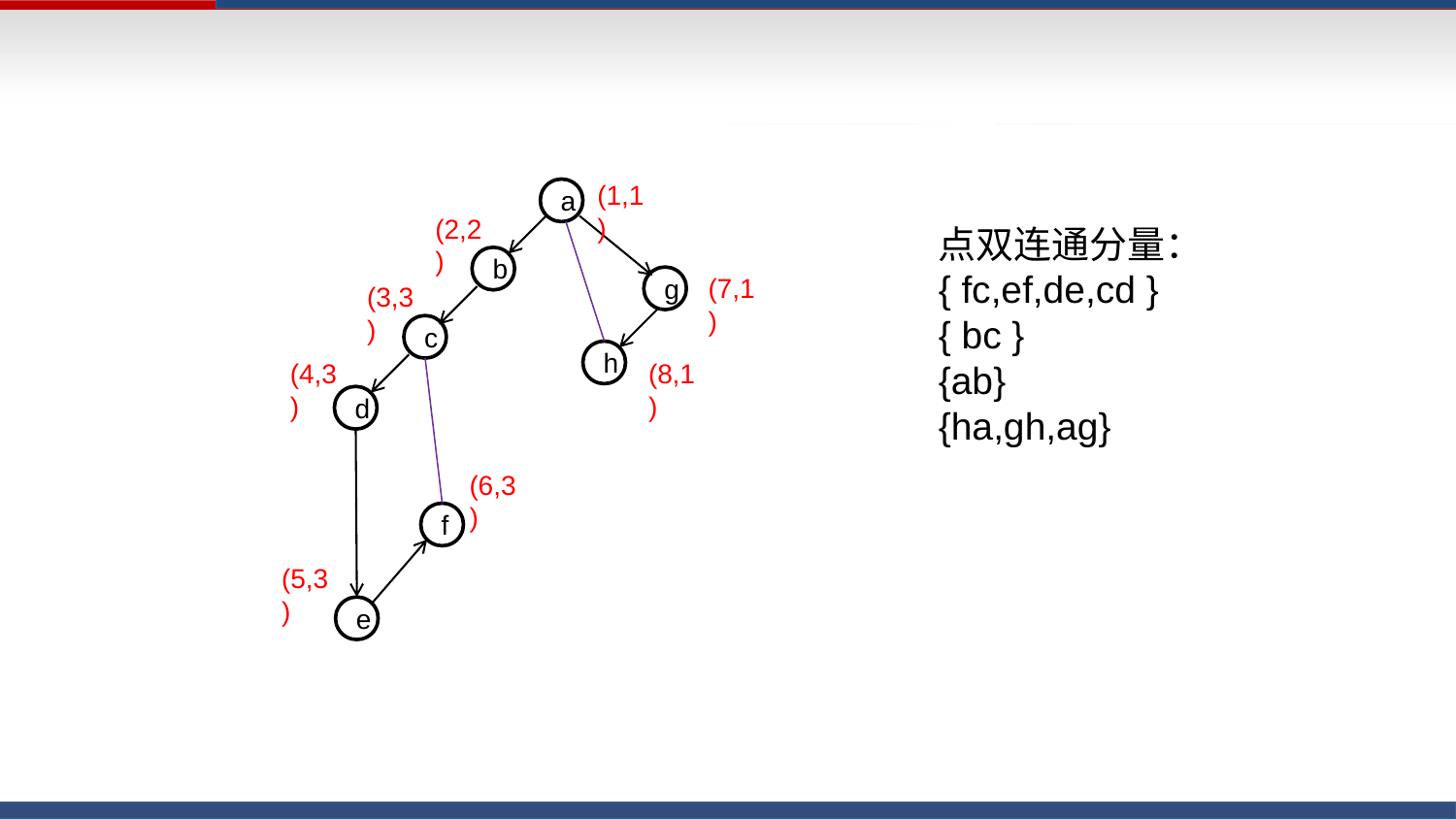

(1,1)
a
(2,2)
点双连通分量：
{ fc,ef,de,cd }
{ bc }
{ab}
{ha,gh,ag}

b
(7,1)
g
(3,3)
c
h
(4,3)
(8,1)
d
(6,3)
f
(5,3)
e